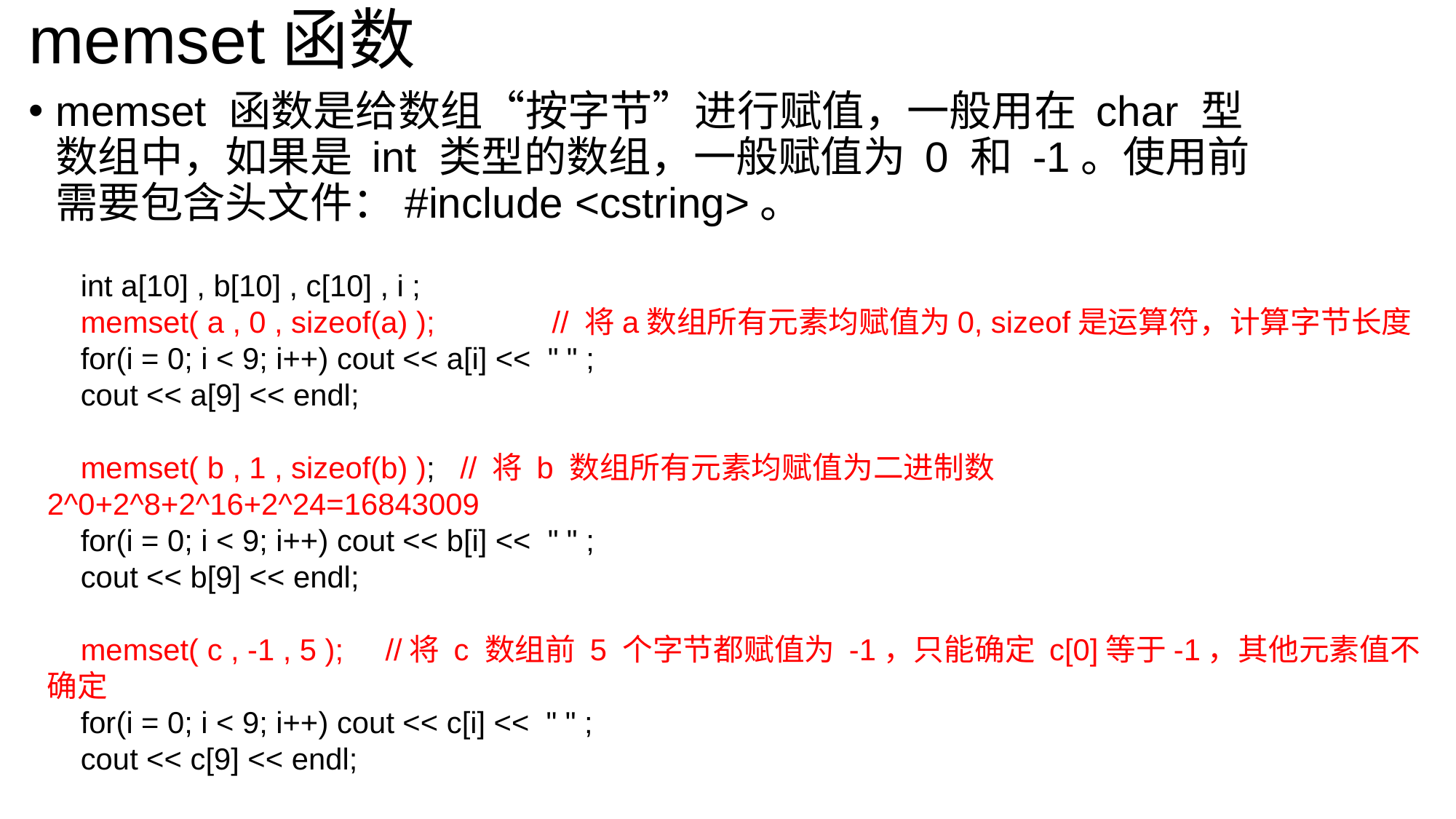

# memset函数
memset 函数是给数组“按字节”进行赋值，一般用在 char 型数组中，如果是 int 类型的数组，一般赋值为 0 和 -1。使用前需要包含头文件：#include <cstring>。
    int a[10] , b[10] , c[10] , i ;
    memset( a , 0 , sizeof(a) );              // 将a数组所有元素均赋值为0, sizeof是运算符，计算字节长度
    for(i = 0; i < 9; i++) cout << a[i] <<  " " ;
    cout << a[9] << endl;

    memset( b , 1 , sizeof(b) );   // 将 b 数组所有元素均赋值为二进制数 2^0+2^8+2^16+2^24=16843009
    for(i = 0; i < 9; i++) cout << b[i] <<  " " ;
    cout << b[9] << endl;

    memset( c , -1 , 5 );     //将 c 数组前 5 个字节都赋值为 -1，只能确定 c[0]等于-1，其他元素值不确定
    for(i = 0; i < 9; i++) cout << c[i] <<  " " ;
    cout << c[9] << endl;